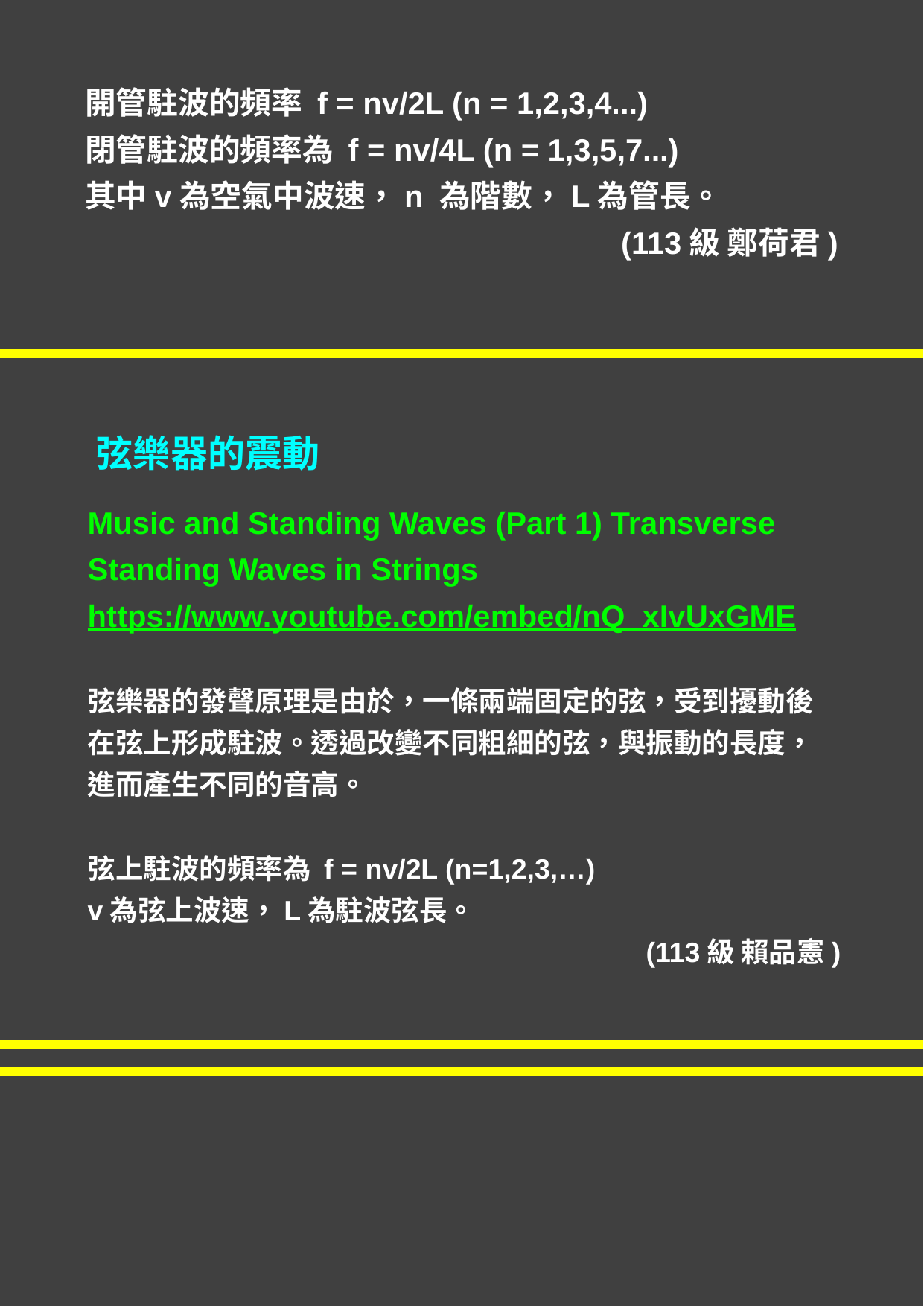

開管駐波的頻率 f = nv/2L (n = 1,2,3,4...)
閉管駐波的頻率為 f = nv/4L (n = 1,3,5,7...)
其中v為空氣中波速，n 為階數，L為管長。
(113級 鄭荷君)
弦樂器的震動
Music and Standing Waves (Part 1) Transverse Standing Waves in Strings
https://www.youtube.com/embed/nQ_xIvUxGME

弦樂器的發聲原理是由於，一條兩端固定的弦，受到擾動後在弦上形成駐波。透過改變不同粗細的弦，與振動的長度，進而產生不同的音高。

弦上駐波的頻率為 f = nv/2L (n=1,2,3,…)
v為弦上波速，L為駐波弦長。
(113級 賴品憲)